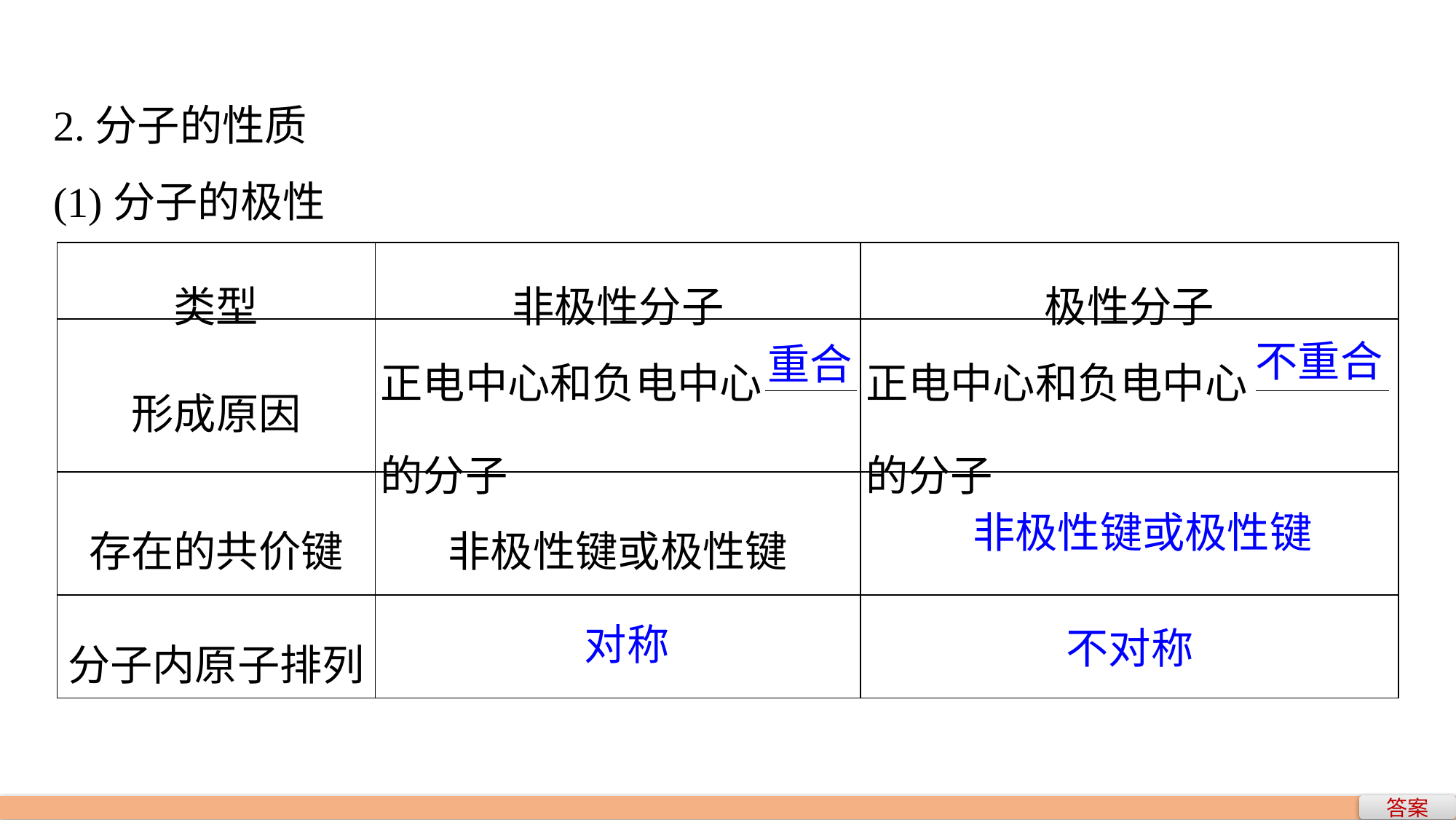

2.分子的性质
(1)分子的极性
| 类型 | 非极性分子 | 极性分子 |
| --- | --- | --- |
| 形成原因 | 正电中心和负电中心 的分子 | 正电中心和负电中心 的分子 |
| 存在的共价键 | 非极性键或极性键 |  |
| 分子内原子排列 |  |  |
不重合
重合
非极性键或极性键
对称
不对称
答案